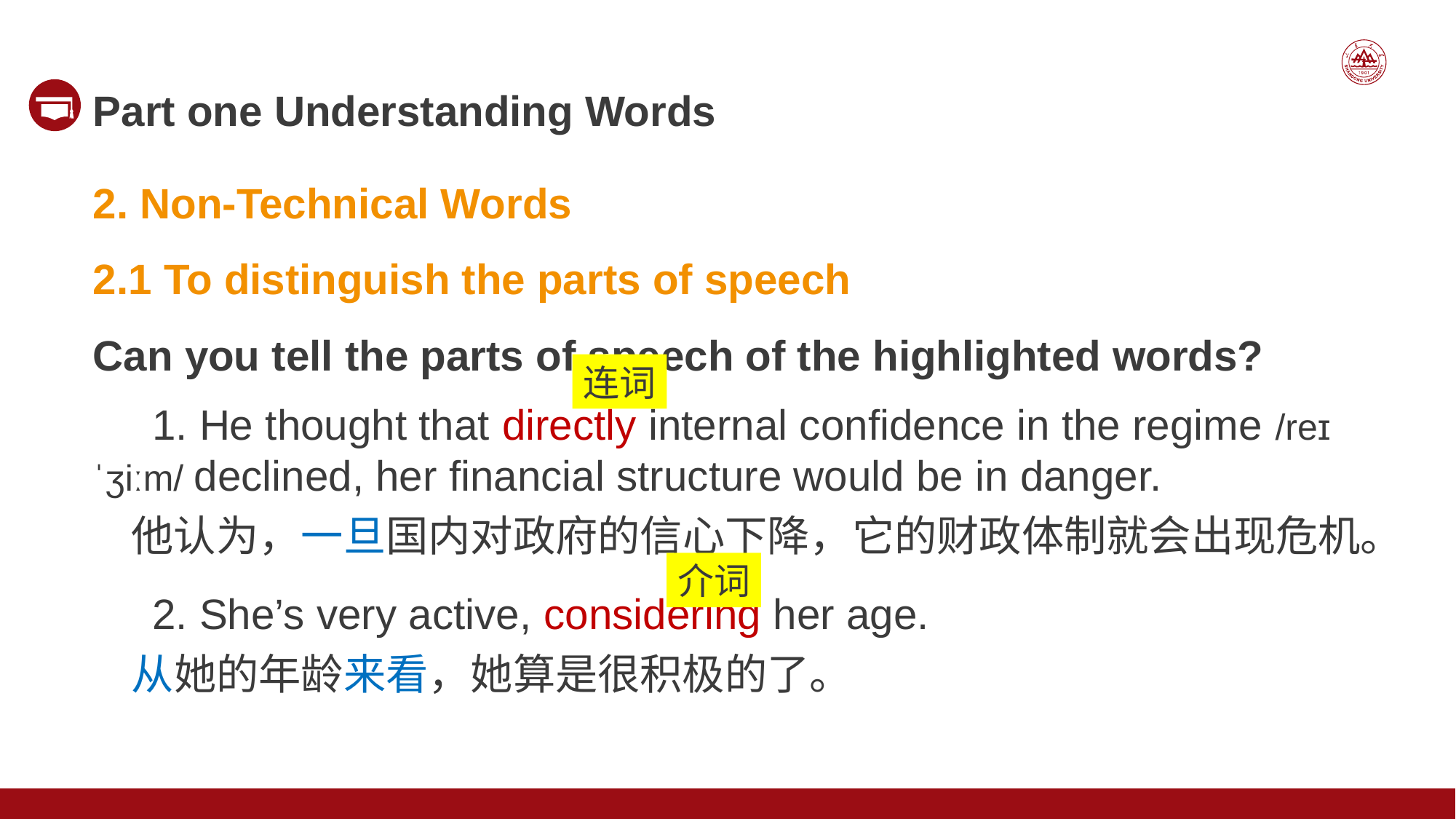

Part one Understanding Words

2. Non-Technical Words
2.1 To distinguish the parts of speech
Can you tell the parts of speech of the highlighted words?
     1. He thought that directly internal confidence in the regime /reɪˈʒiːm/ declined, her financial structure would be in danger.
   他认为，一旦国内对政府的信心下降，它的财政体制就会出现危机。
     2. She’s very active, considering her age.
   从她的年龄来看，她算是很积极的了。

连词
介词